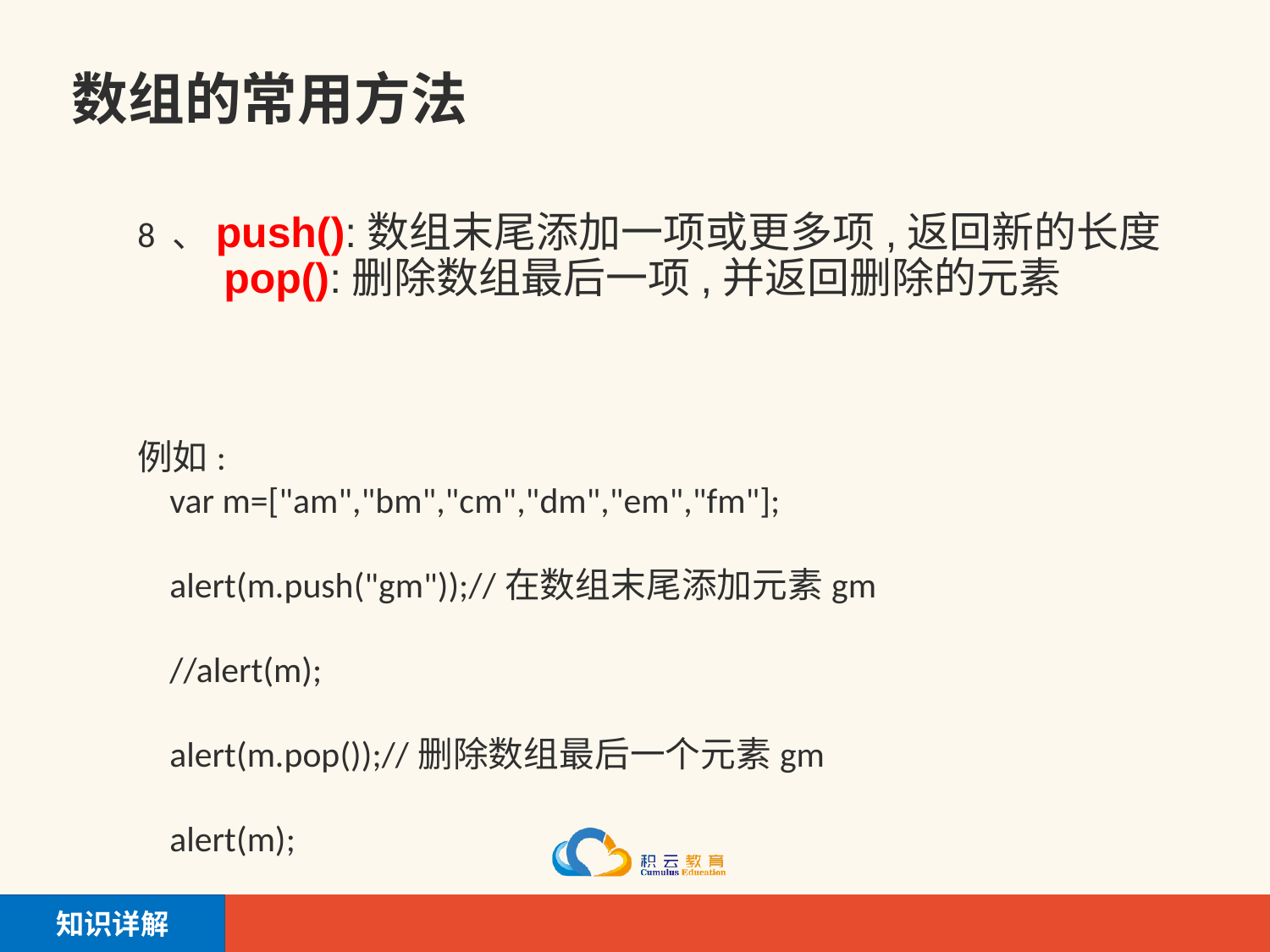

# 数组的常用方法
8 、push():数组末尾添加一项或更多项,返回新的长度            pop():删除数组最后一项,并返回删除的元素

例如:
    var m=["am","bm","cm","dm","em","fm"];
    alert(m.push("gm"));//在数组末尾添加元素gm
    //alert(m);
    alert(m.pop());//删除数组最后一个元素gm
    alert(m);